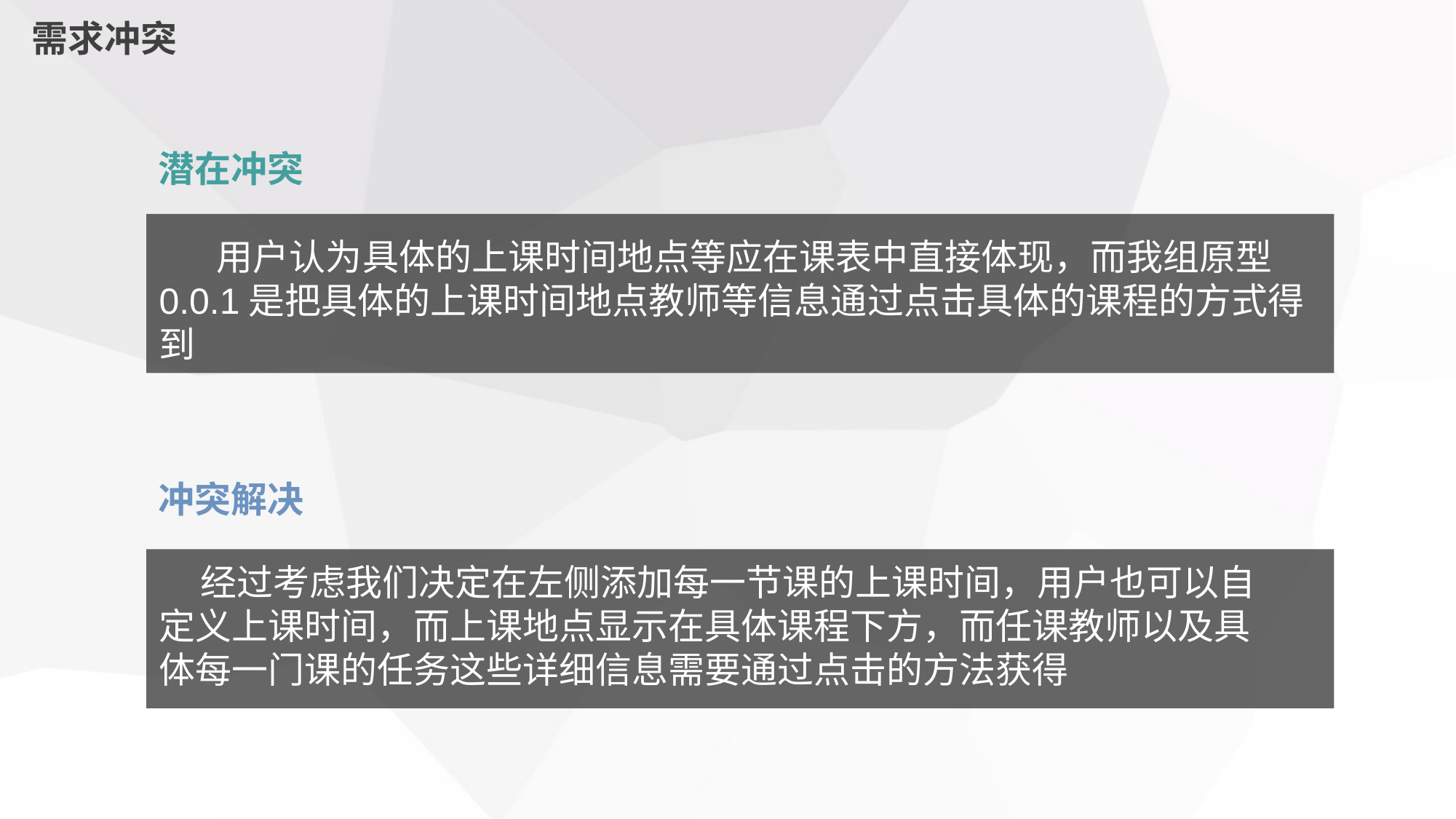

需求冲突
潜在冲突

      用户认为具体的上课时间地点等应在课表中直接体现，而我组原型0.0.1是把具体的上课时间地点教师等信息通过点击具体的课程的方式得到
冲突解决

    经过考虑我们决定在左侧添加每一节课的上课时间，用户也可以自定义上课时间，而上课地点显示在具体课程下方，而任课教师以及具体每一门课的任务这些详细信息需要通过点击的方法获得